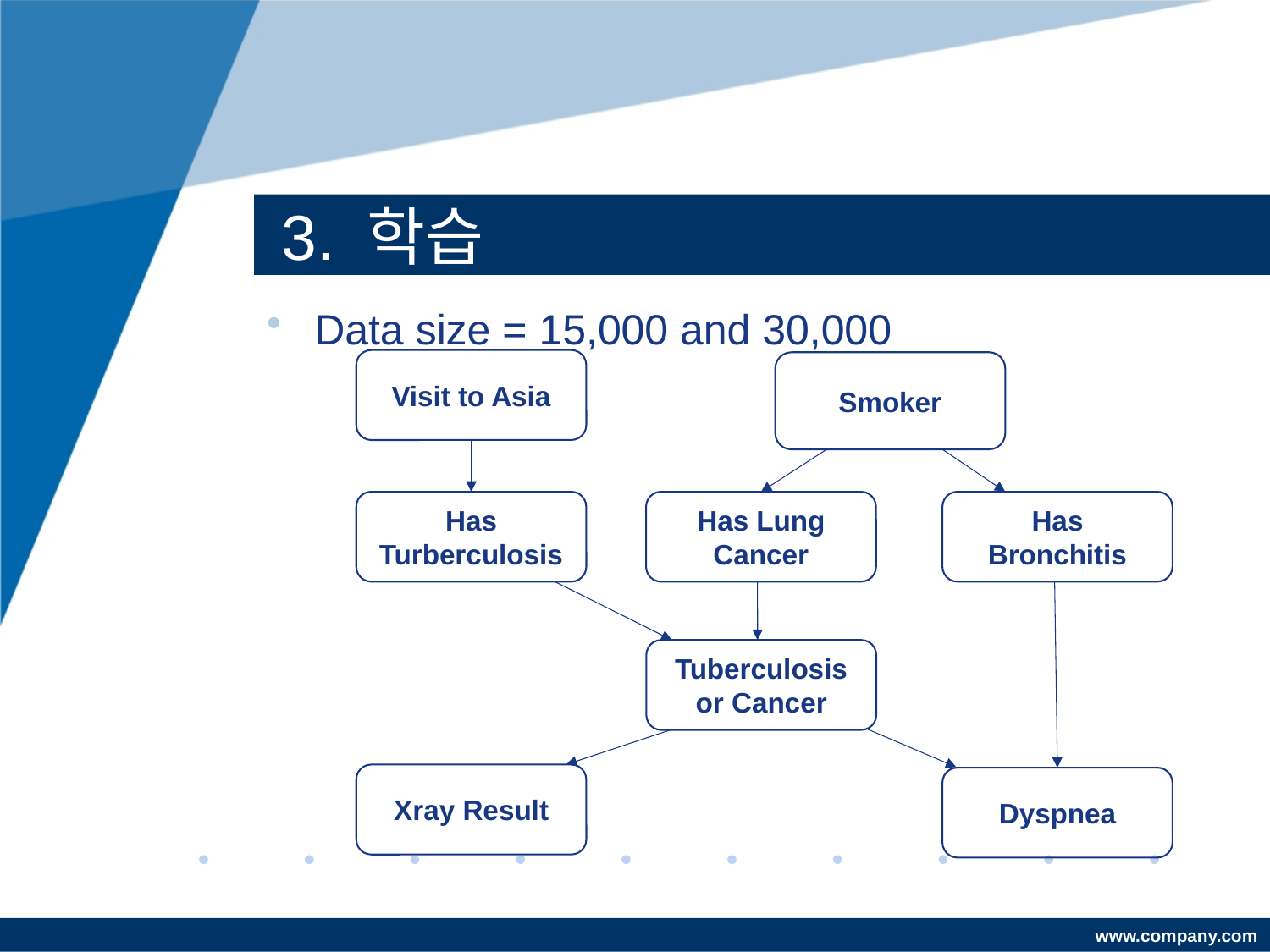

# 3. 학습
Data size = 15,000 and 30,000
Visit to Asia
Smoker
Has Turberculosis
Has Lung Cancer
Has Bronchitis
Tuberculosis or Cancer
Xray Result
Dyspnea